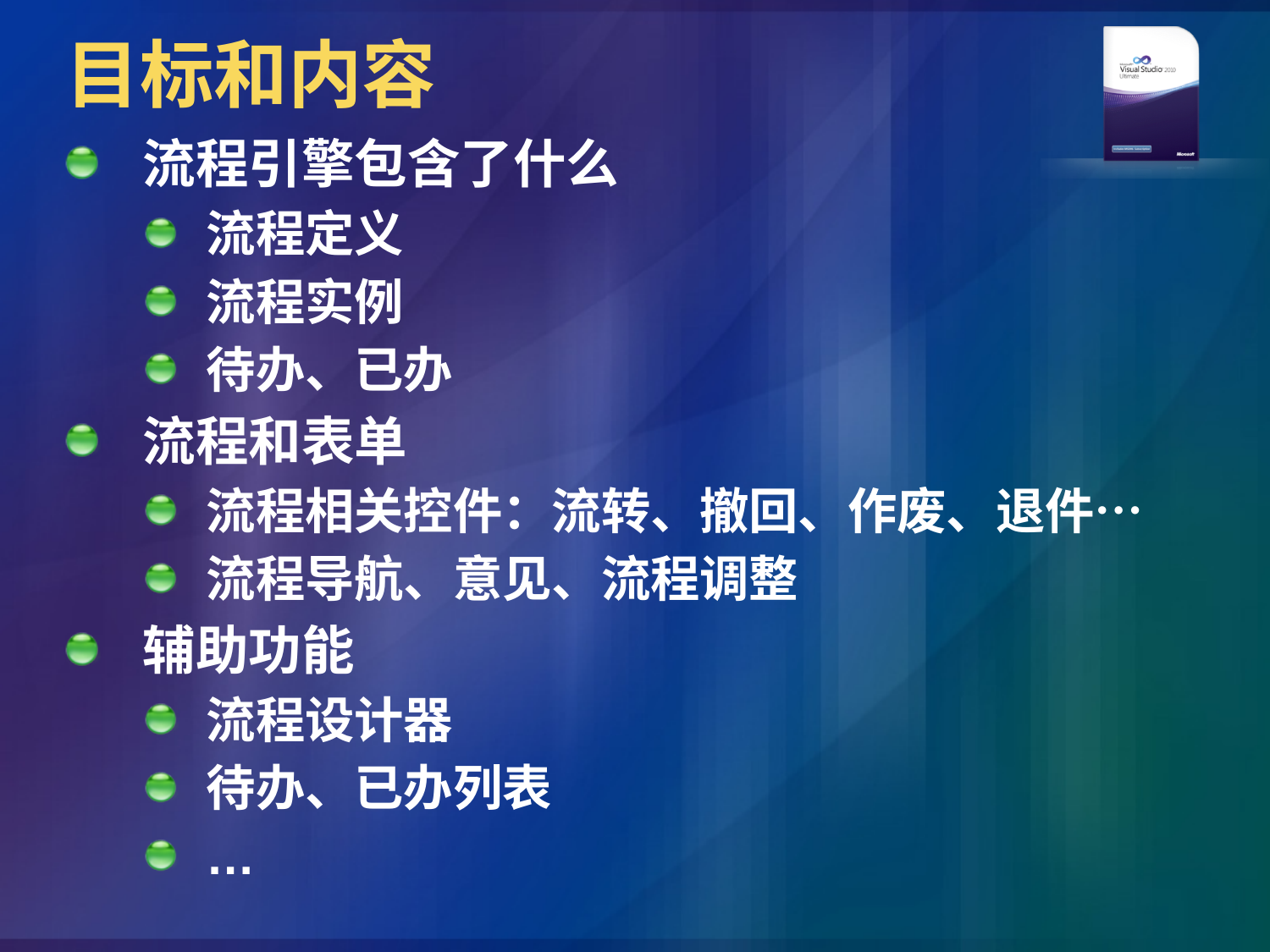

# 目标和内容
流程引擎包含了什么
流程定义
流程实例
待办、已办
流程和表单
流程相关控件：流转、撤回、作废、退件…
流程导航、意见、流程调整
辅助功能
流程设计器
待办、已办列表
…